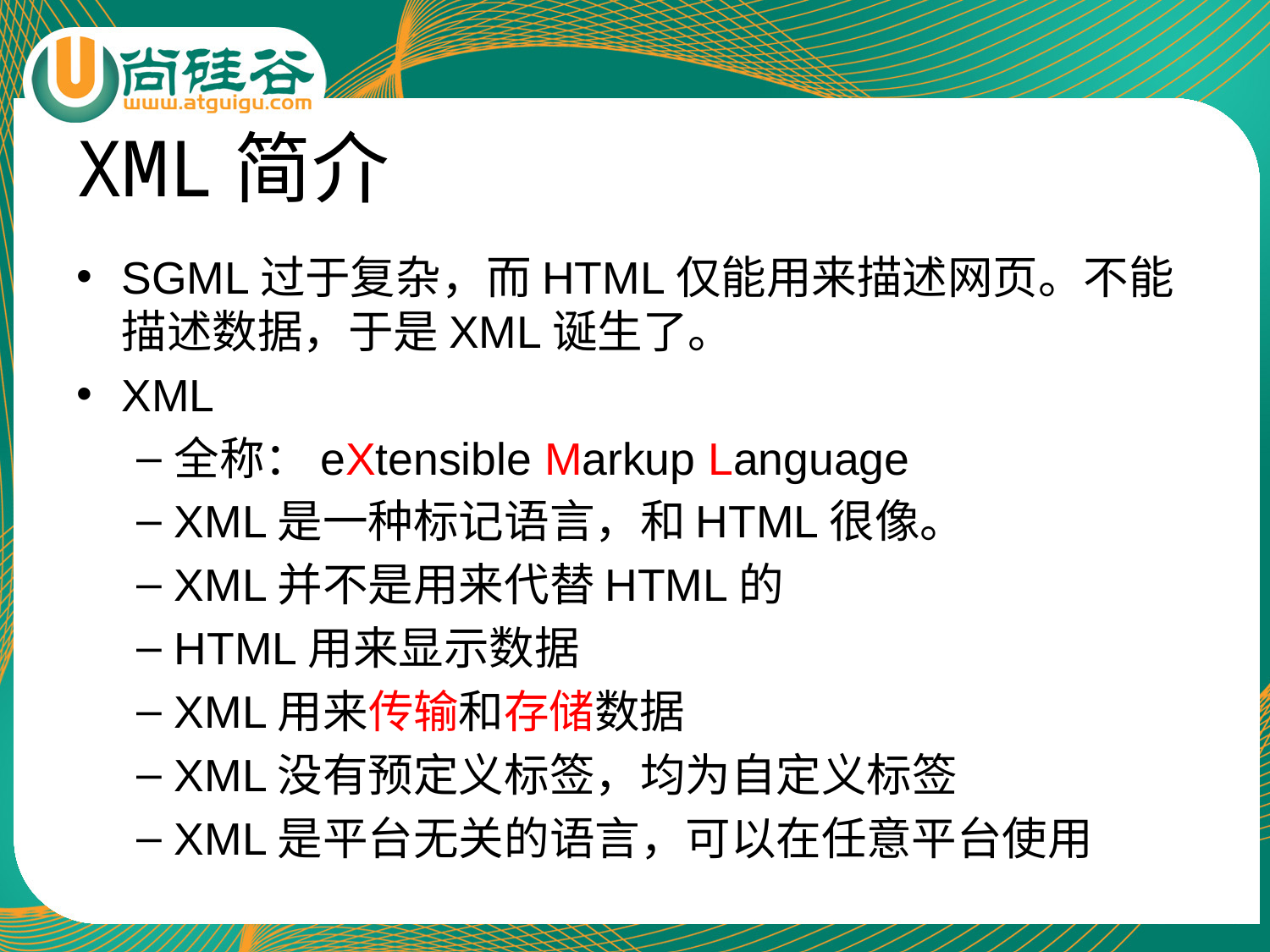

# XML简介
SGML过于复杂，而HTML仅能用来描述网页。不能描述数据，于是XML诞生了。
XML
全称：eXtensible Markup Language
XML是一种标记语言，和HTML很像。
XML并不是用来代替HTML的
HTML用来显示数据
XML用来传输和存储数据
XML没有预定义标签，均为自定义标签
XML是平台无关的语言，可以在任意平台使用